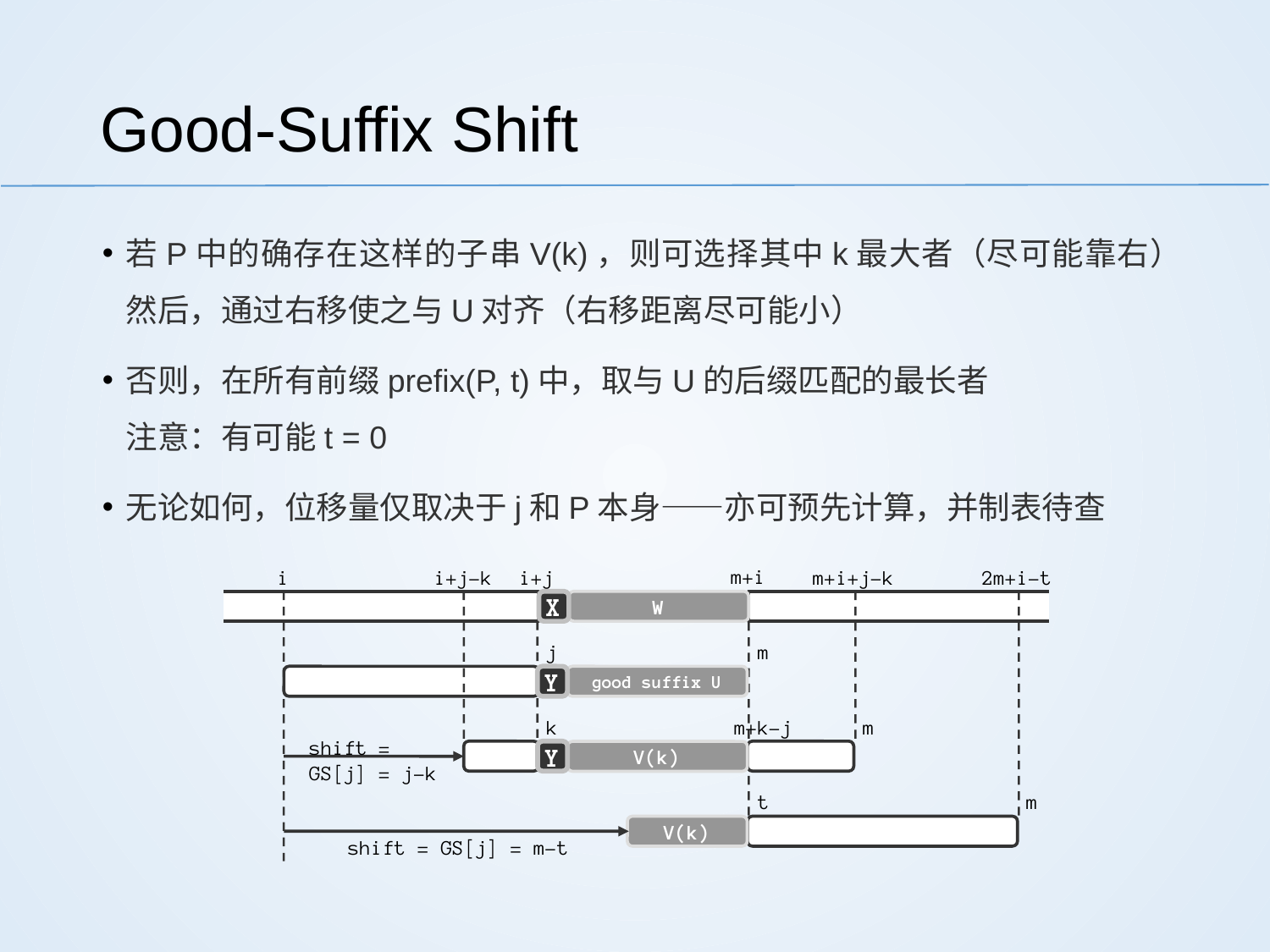

# Good-Suffix Shift
若P中的确存在这样的子串V(k)，则可选择其中k最大者（尽可能靠右）
然后，通过右移使之与U对齐（右移距离尽可能小）
否则，在所有前缀prefix(P, t)中，取与U的后缀匹配的最长者
注意：有可能t = 0
无论如何，位移量仅取决于j和P本身——亦可预先计算，并制表待查
m+i
i
i+j-k
i+j
m+i+j-k
2m+i-t

X
W

j
m

Y
good suffix U
k
m+k-j
m
shift =
GS[j] = j-k

Y

V(k)

t
m
V(k)

shift = GS[j] = m-t